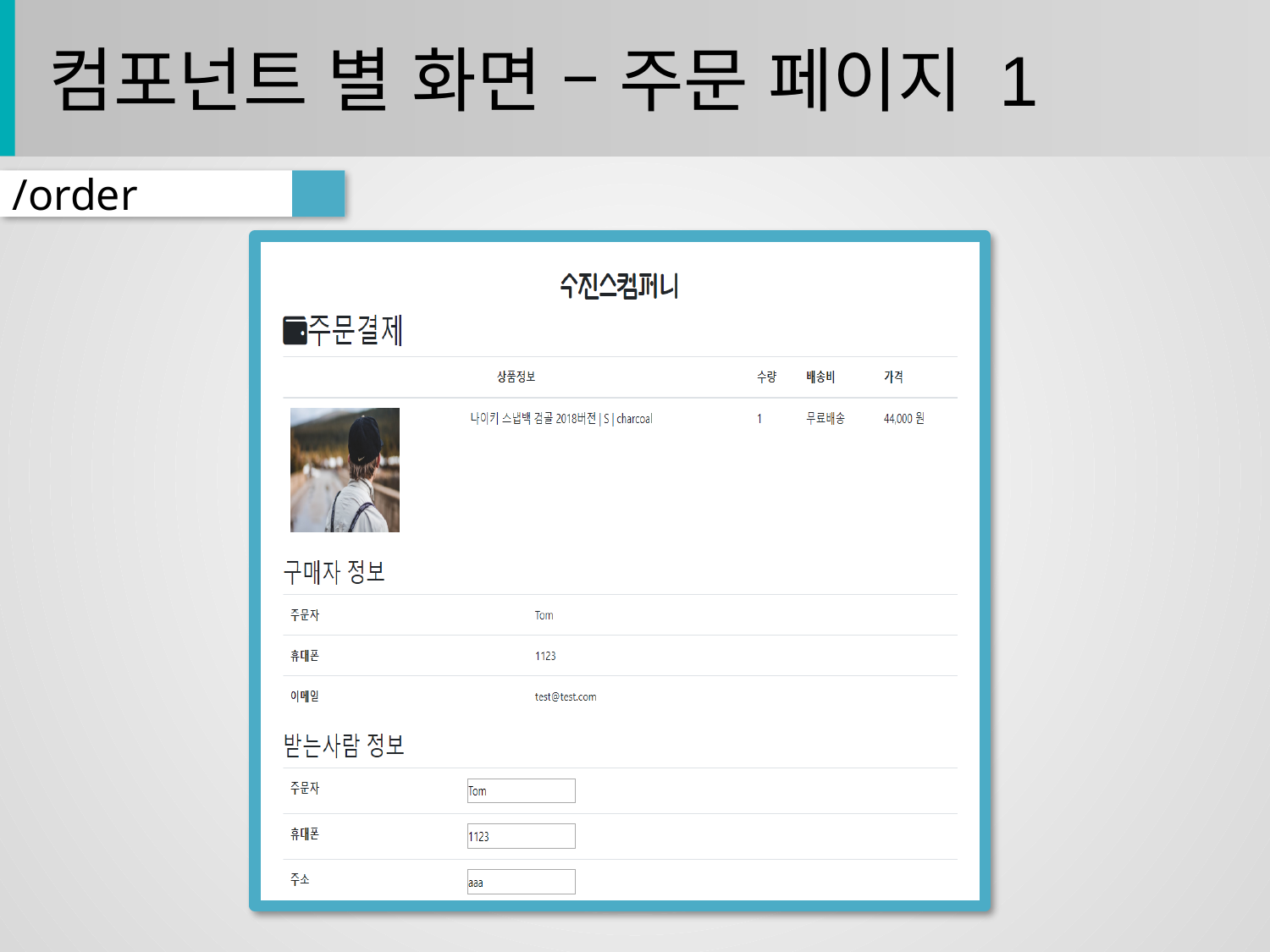

컴포넌트 별 화면 – 주문 페이지 1

/order